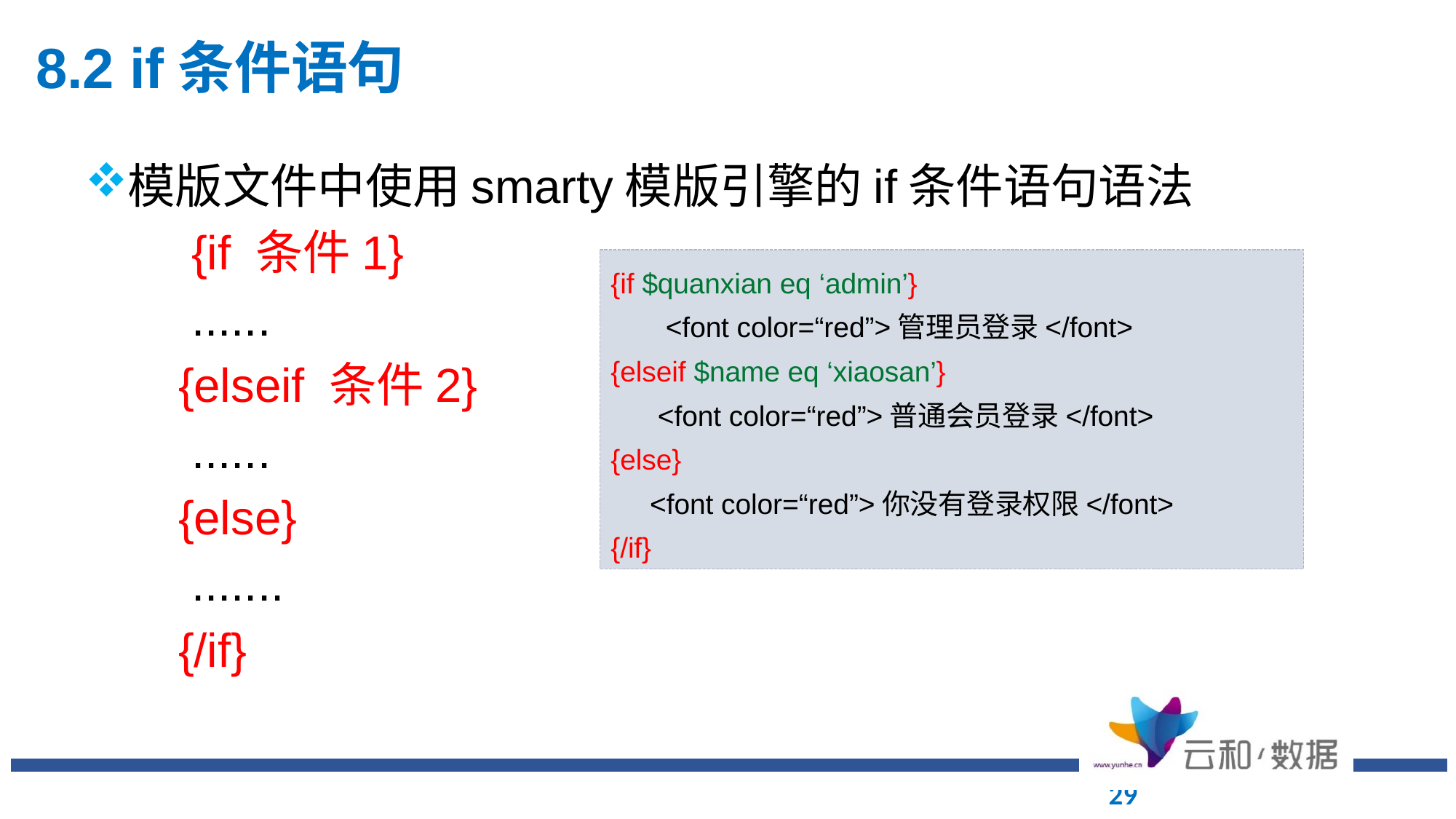

# 8.2 if条件语句
模版文件中使用smarty模版引擎的if条件语句语法
        {if 条件1}
        ......
       {elseif 条件2}
        ......
       {else}
        .......
       {/if}

{if $quanxian eq ‘admin’}
       <font color=“red”>管理员登录</font>
{elseif $name eq ‘xiaosan’}
      <font color=“red”>普通会员登录</font>
{else}
     <font color=“red”>你没有登录权限</font>
{/if}
29